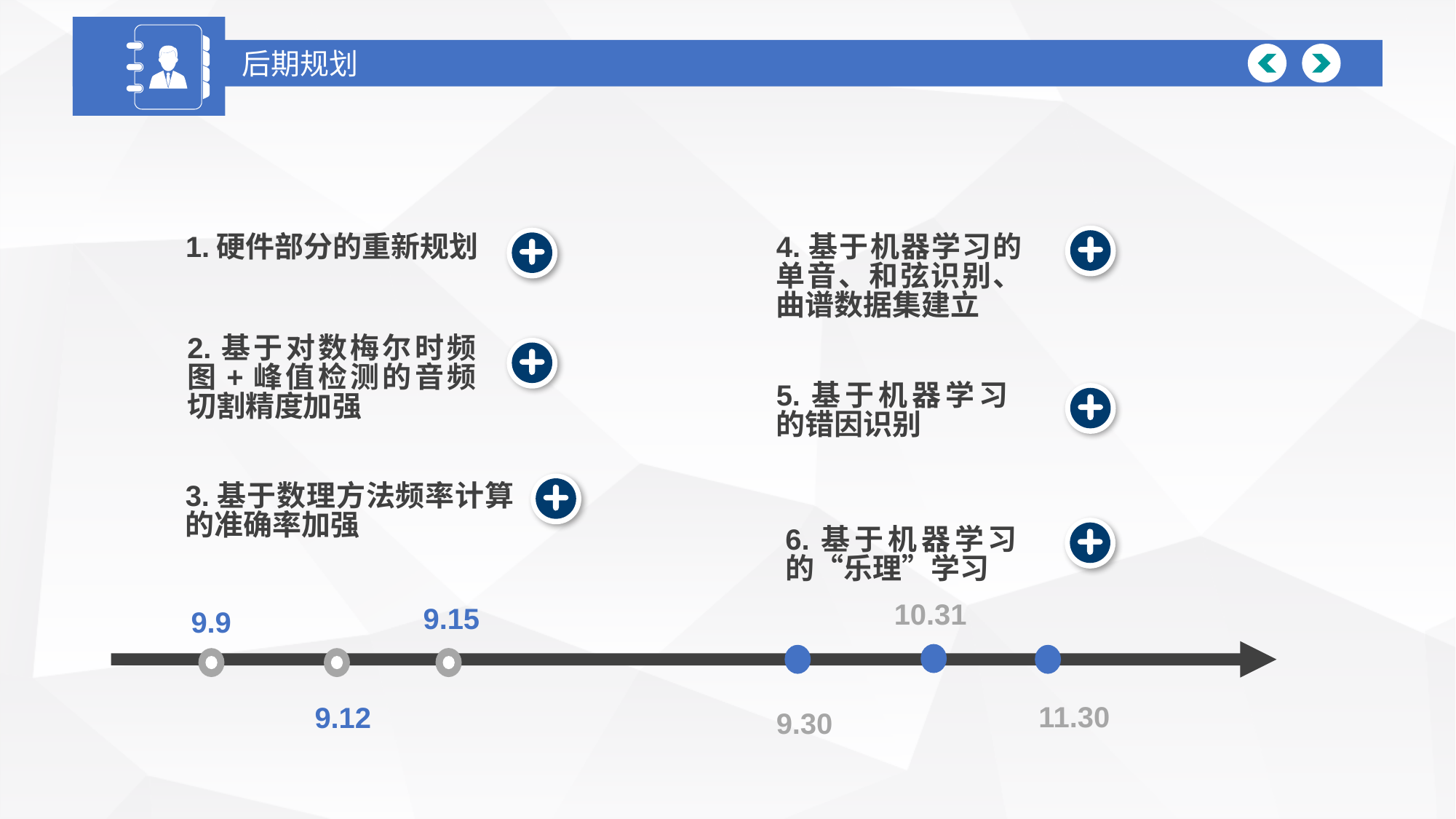

后期规划

1.硬件部分的重新规划
4.基于机器学习的单音、和弦识别、曲谱数据集建立

2.基于对数梅尔时频图+峰值检测的音频切割精度加强

5.基于机器学习的错因识别

3.基于数理方法频率计算的准确率加强
6.基于机器学习的“乐理”学习

10.31
9.15
9.9

11.30
9.12
9.30